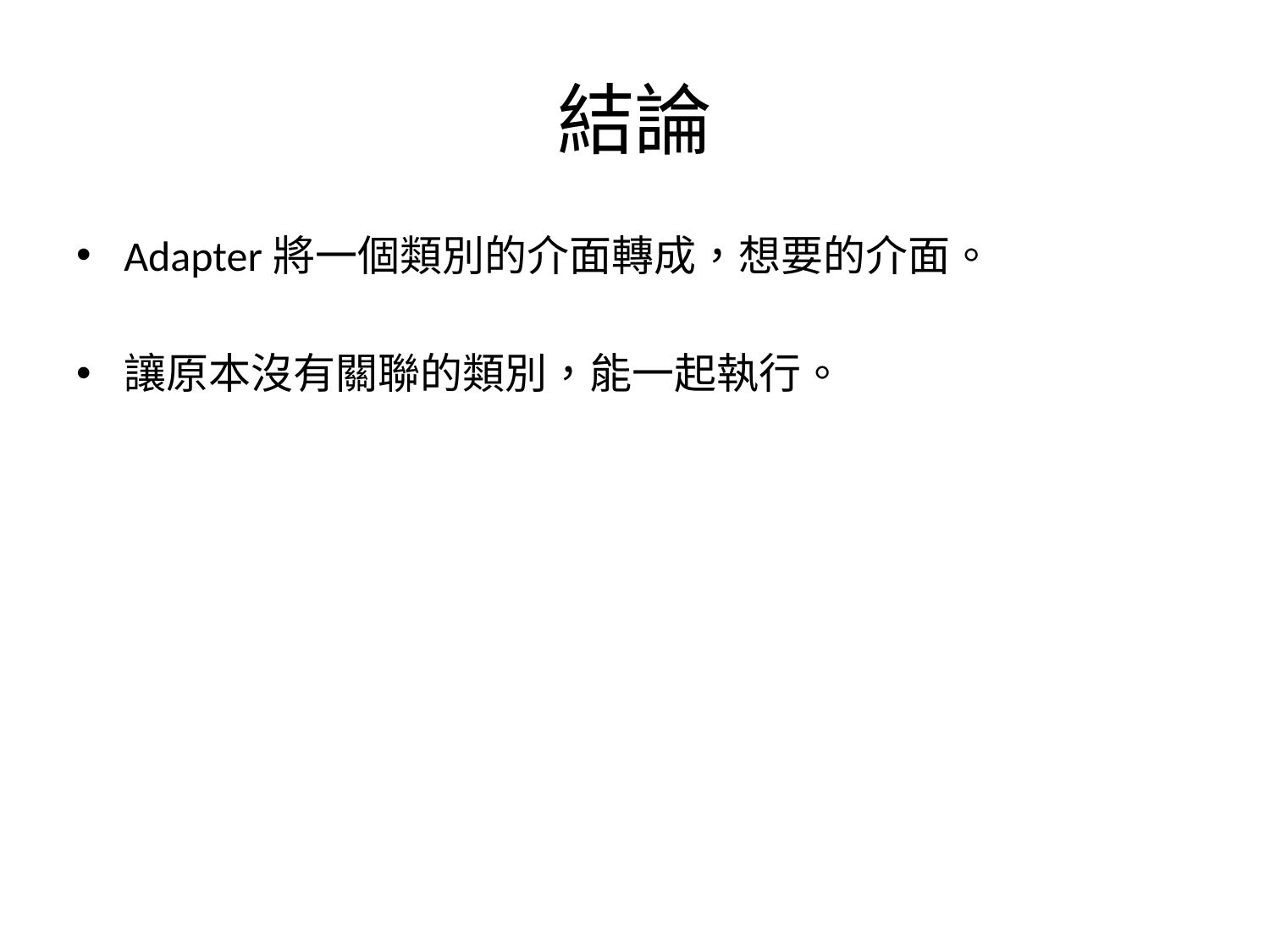

# 結論
Adapter將一個類別的介面轉成，想要的介面。

讓原本沒有關聯的類別，能一起執行。